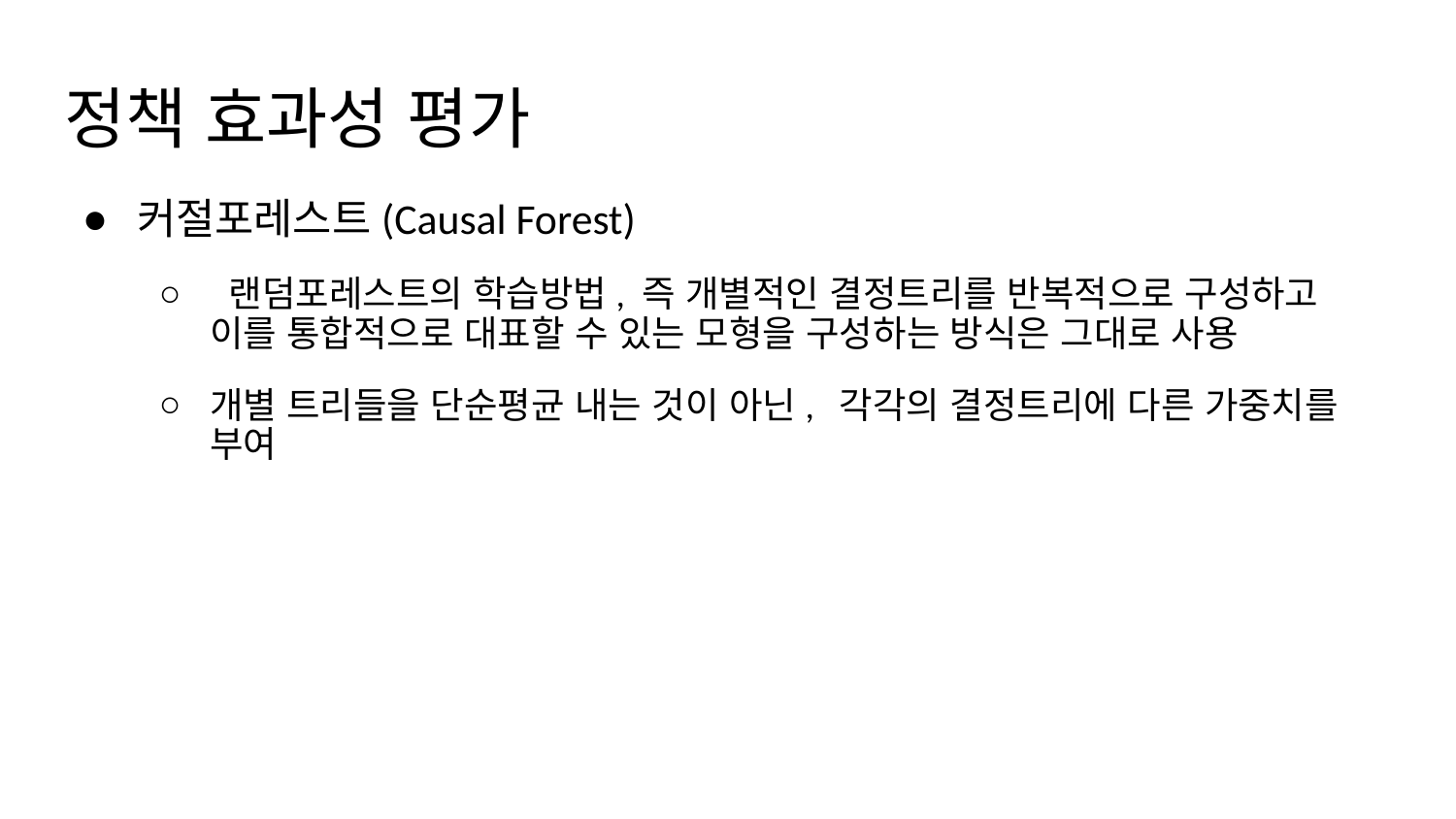

# 정책 효과성 평가
커절포레스트(Causal Forest)
 랜덤포레스트의 학습방법, 즉 개별적인 결정트리를 반복적으로 구성하고 이를 통합적으로 대표할 수 있는 모형을 구성하는 방식은 그대로 사용
개별 트리들을 단순평균 내는 것이 아닌,  각각의 결정트리에 다른 가중치를 부여